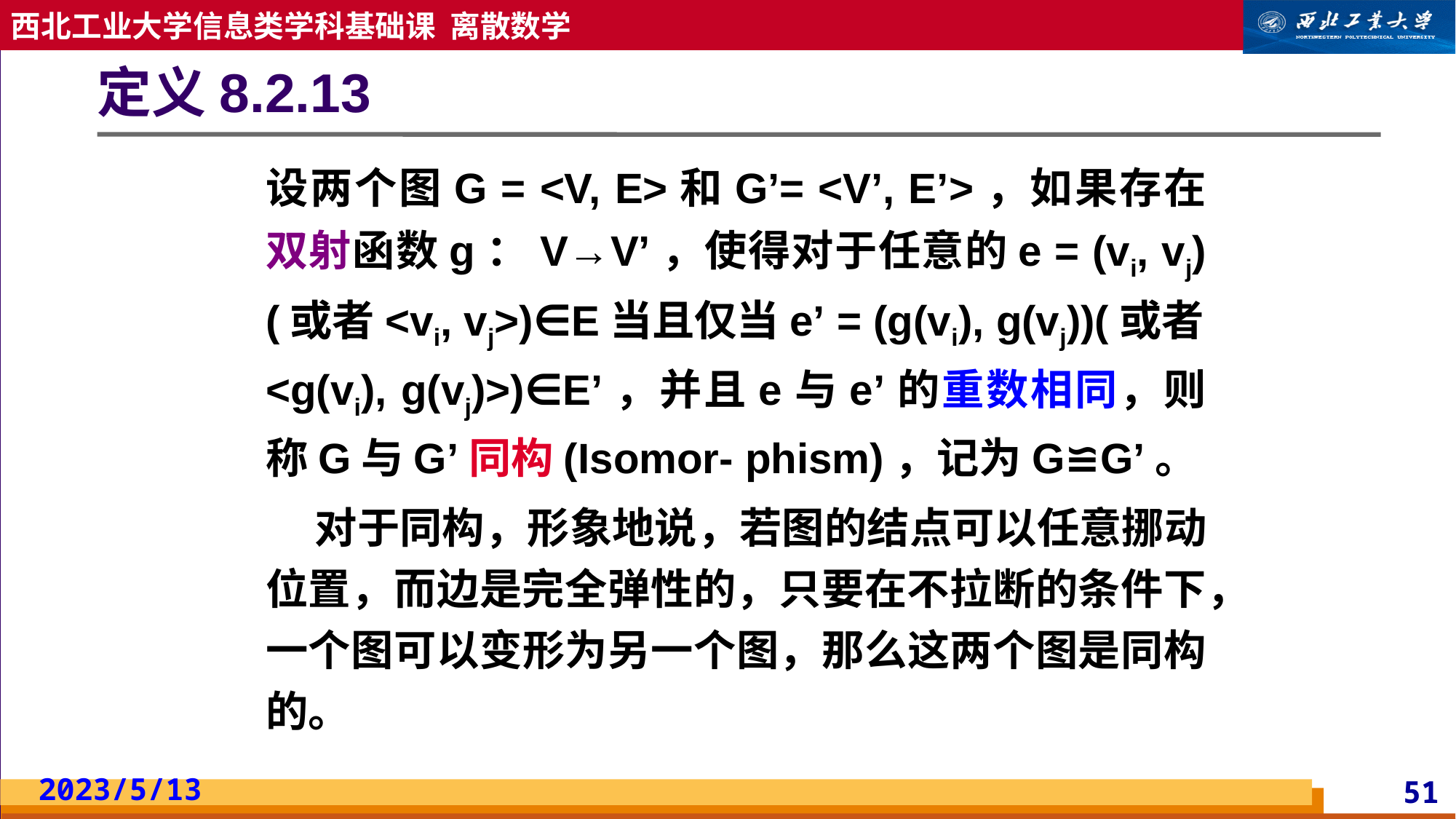

# 定义8.2.13
设两个图G = <V, E>和G’= <V’, E’>，如果存在双射函数g：V→V’，使得对于任意的e = (vi, vj)(或者<vi, vj>)∈E当且仅当e’ = (g(vi), g(vj))(或者<g(vi), g(vj)>)∈E’，并且e与e’的重数相同，则称G与G’同构(Isomor- phism)，记为G≌G’。
    对于同构，形象地说，若图的结点可以任意挪动位置，而边是完全弹性的，只要在不拉断的条件下，一个图可以变形为另一个图，那么这两个图是同构的。
2023/5/13